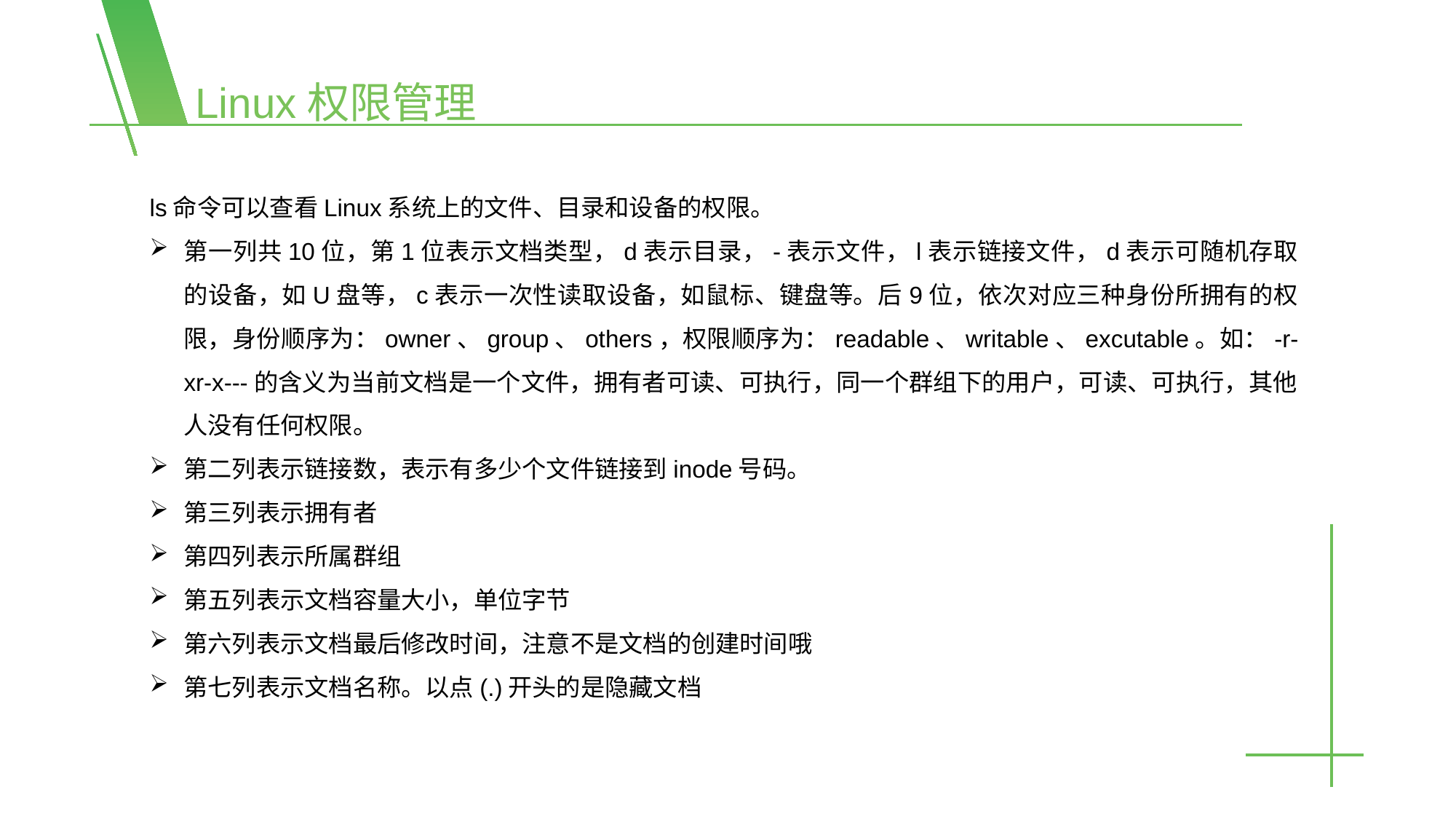

Linux权限管理
ls命令可以查看Linux系统上的文件、目录和设备的权限。
第一列共10位，第1位表示文档类型，d表示目录，-表示文件，l表示链接文件，d表示可随机存取的设备，如U盘等，c表示一次性读取设备，如鼠标、键盘等。后9位，依次对应三种身份所拥有的权限，身份顺序为：owner、group、others，权限顺序为：readable、writable、excutable。如：-r-xr-x---的含义为当前文档是一个文件，拥有者可读、可执行，同一个群组下的用户，可读、可执行，其他人没有任何权限。
第二列表示链接数，表示有多少个文件链接到inode号码。
第三列表示拥有者
第四列表示所属群组
第五列表示文档容量大小，单位字节
第六列表示文档最后修改时间，注意不是文档的创建时间哦
第七列表示文档名称。以点(.)开头的是隐藏文档